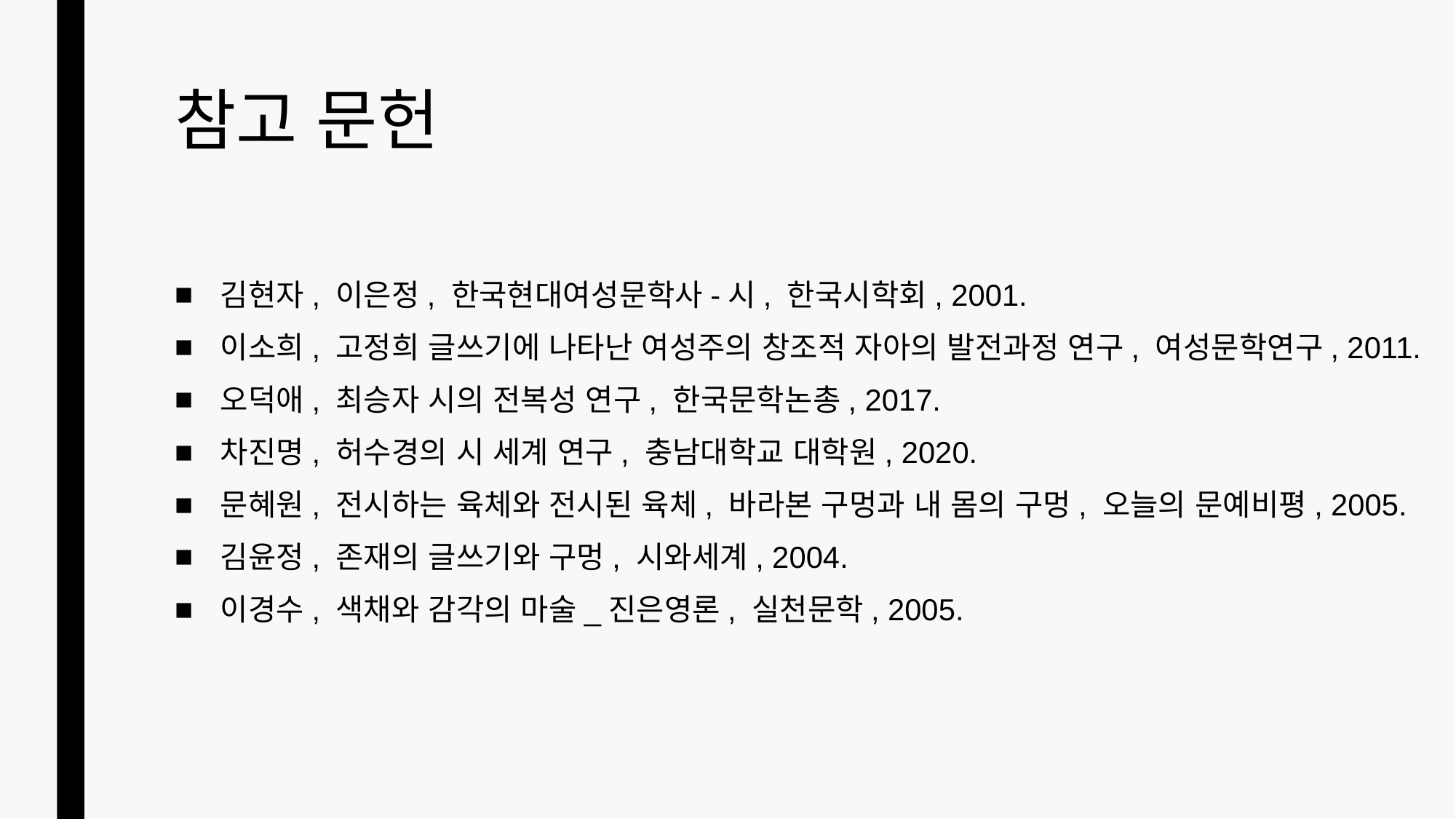

# 참고 문헌
김현자, 이은정, 한국현대여성문학사-시, 한국시학회, 2001.
이소희, 고정희 글쓰기에 나타난 여성주의 창조적 자아의 발전과정 연구, 여성문학연구, 2011.
오덕애, 최승자 시의 전복성 연구, 한국문학논총, 2017.
차진명, 허수경의 시 세계 연구, 충남대학교 대학원, 2020.
문혜원, 전시하는 육체와 전시된 육체, 바라본 구멍과 내 몸의 구멍, 오늘의 문예비평, 2005.
김윤정, 존재의 글쓰기와 구멍, 시와세계, 2004.
이경수, 색채와 감각의 마술_진은영론, 실천문학, 2005.